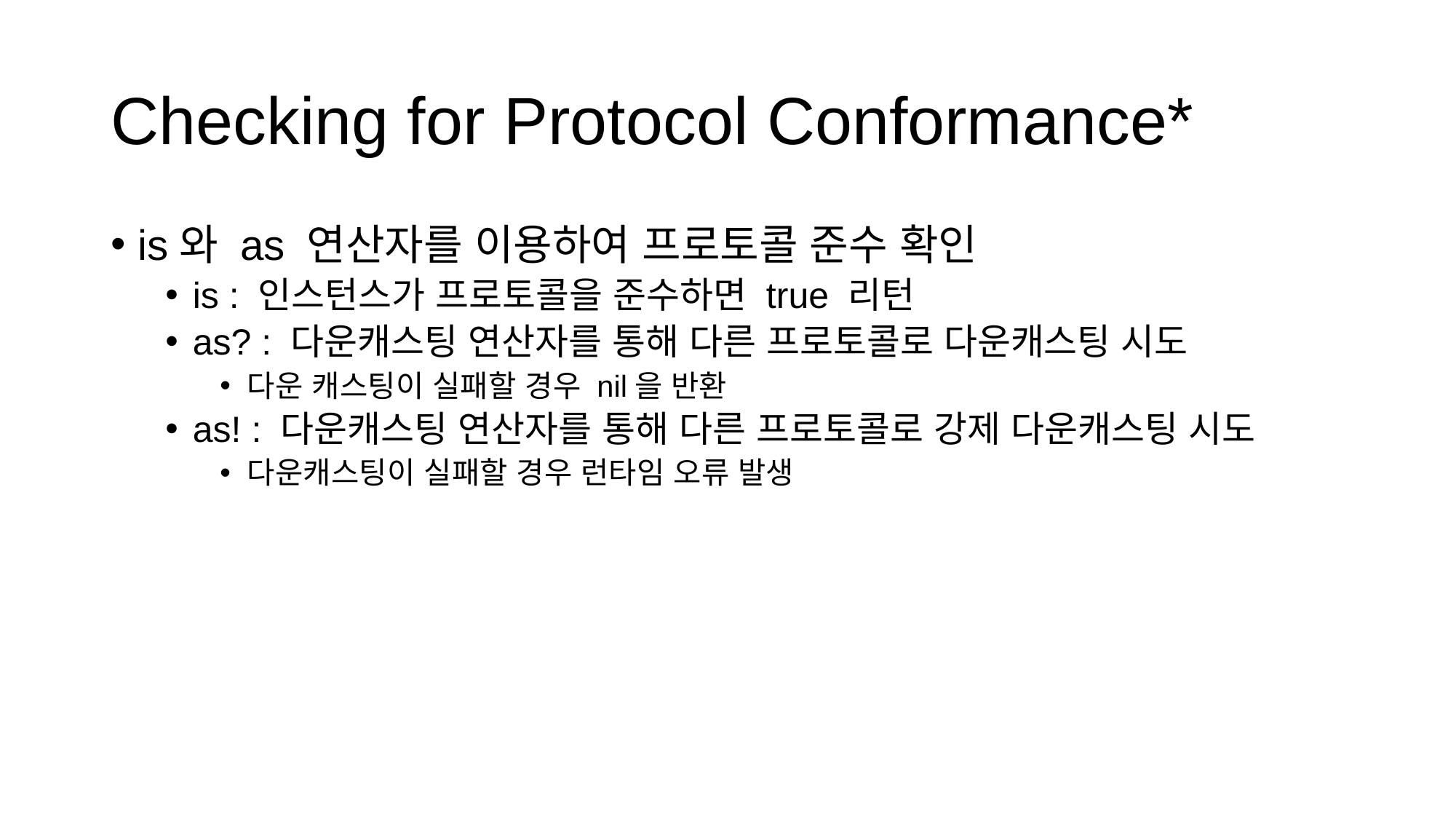

# Checking for Protocol Conformance*
is와 as 연산자를 이용하여 프로토콜 준수 확인
is : 인스턴스가 프로토콜을 준수하면 true 리턴
as? : 다운캐스팅 연산자를 통해 다른 프로토콜로 다운캐스팅 시도
다운 캐스팅이 실패할 경우 nil을 반환
as! : 다운캐스팅 연산자를 통해 다른 프로토콜로 강제 다운캐스팅 시도
다운캐스팅이 실패할 경우 런타임 오류 발생